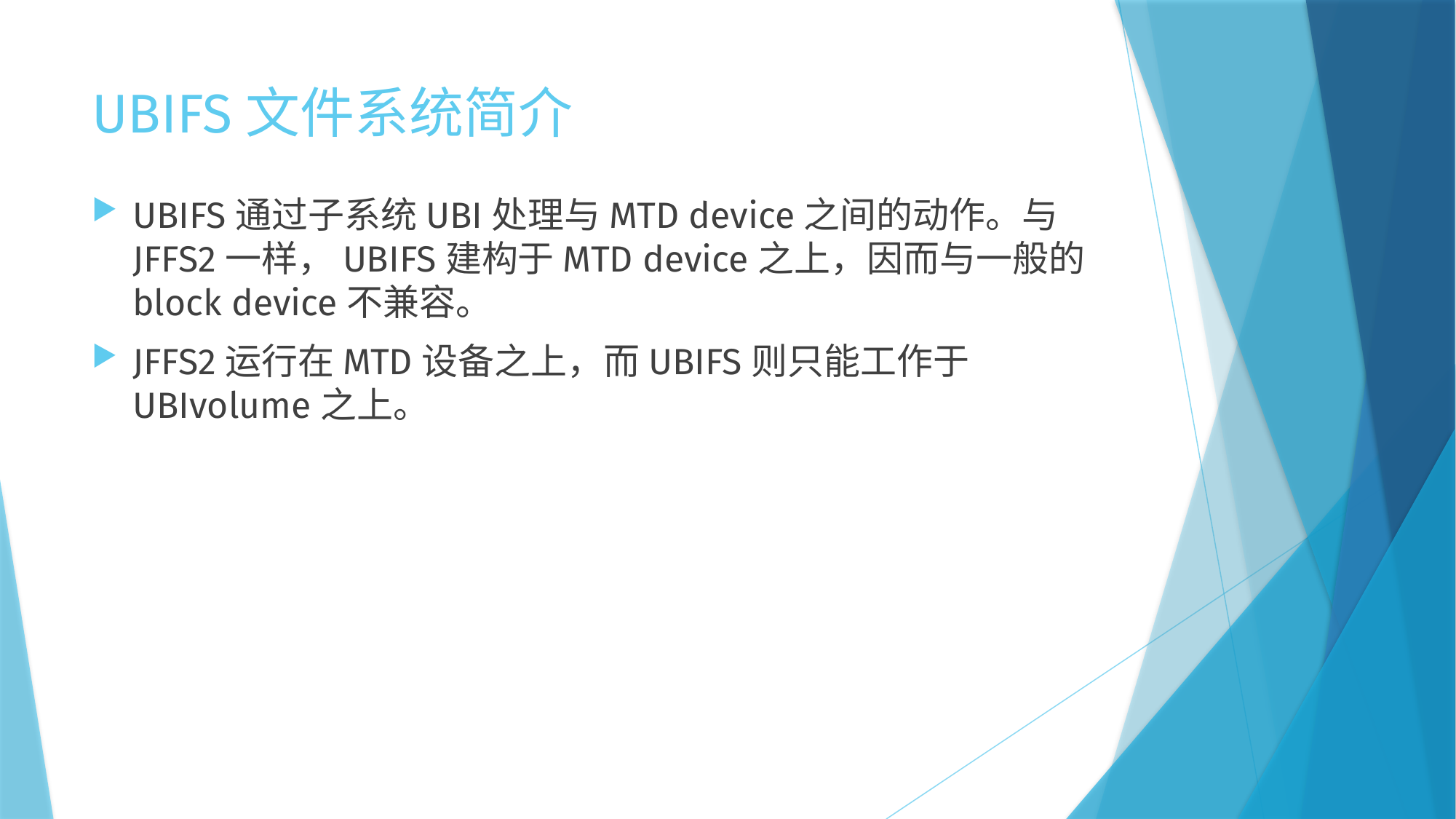

# UBIFS文件系统简介
UBIFS通过子系统UBI处理与MTD device之间的动作。与JFFS2一样，UBIFS建构于MTD device之上，因而与一般的block device不兼容。
JFFS2运行在MTD设备之上，而UBIFS则只能工作于UBIvolume之上。